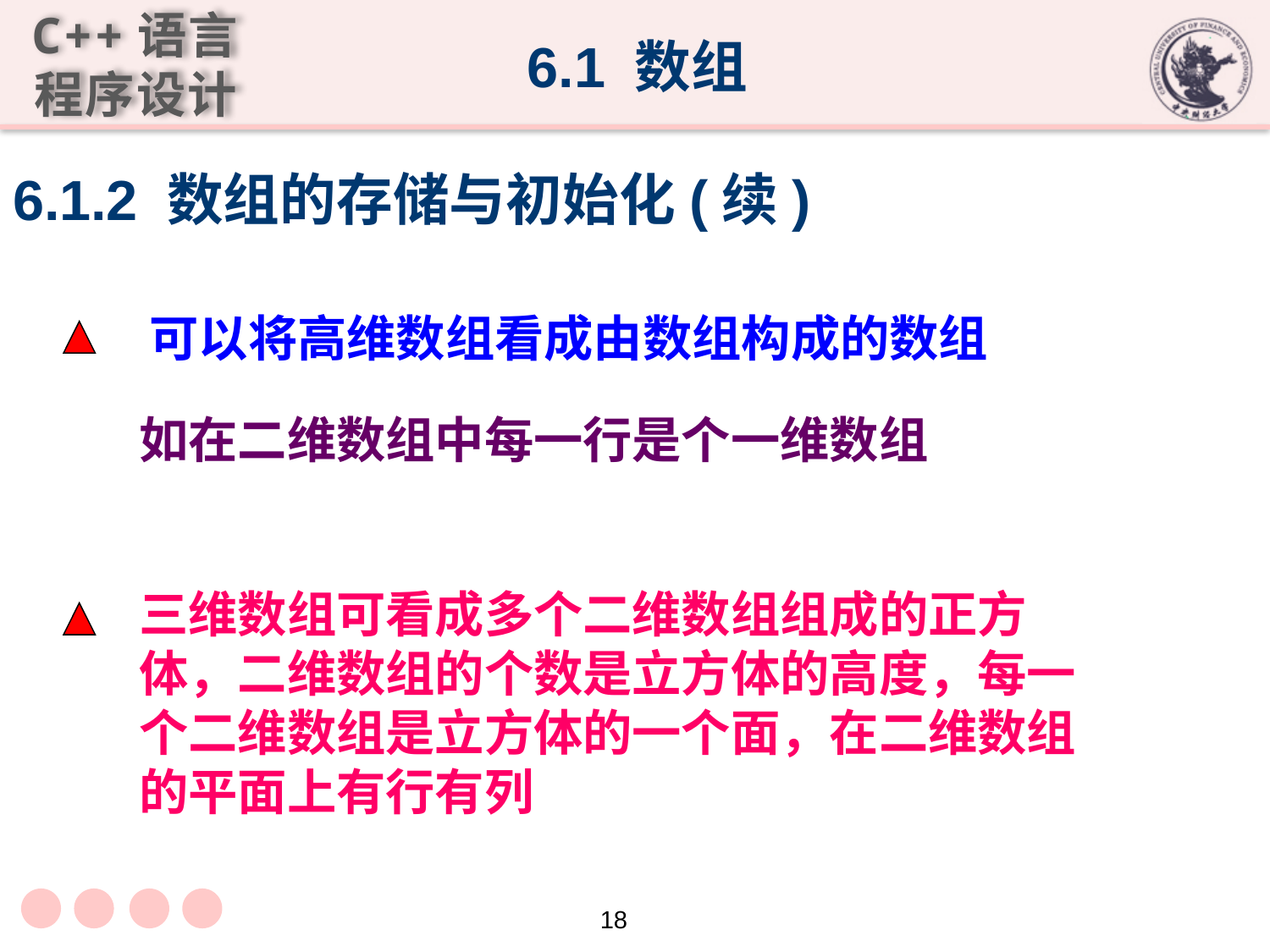

6.1 数组
6.1.2 数组的存储与初始化(续)
可以将高维数组看成由数组构成的数组

如在二维数组中每一行是个一维数组
三维数组可看成多个二维数组组成的正方体，二维数组的个数是立方体的高度，每一个二维数组是立方体的一个面，在二维数组的平面上有行有列

18